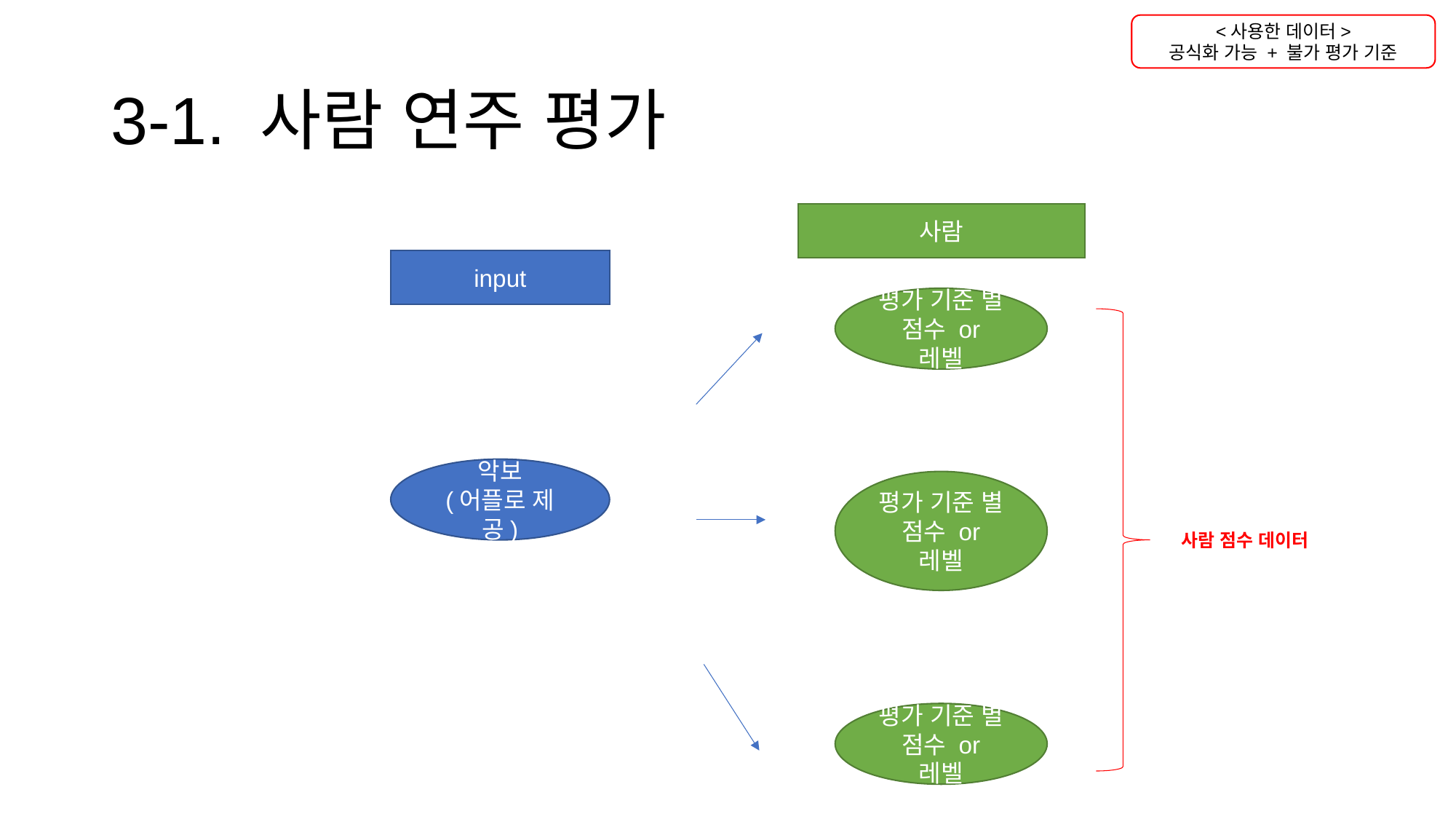

<사용한 데이터>
공식화 가능 + 불가 평가 기준
# 3-1. 사람 연주 평가
사람
input
평가 기준 별 점수 or 레벨

악보
(어플로 제공)
평가 기준 별 점수 or 레벨
사람 점수 데이터
평가 기준 별 점수 or 레벨